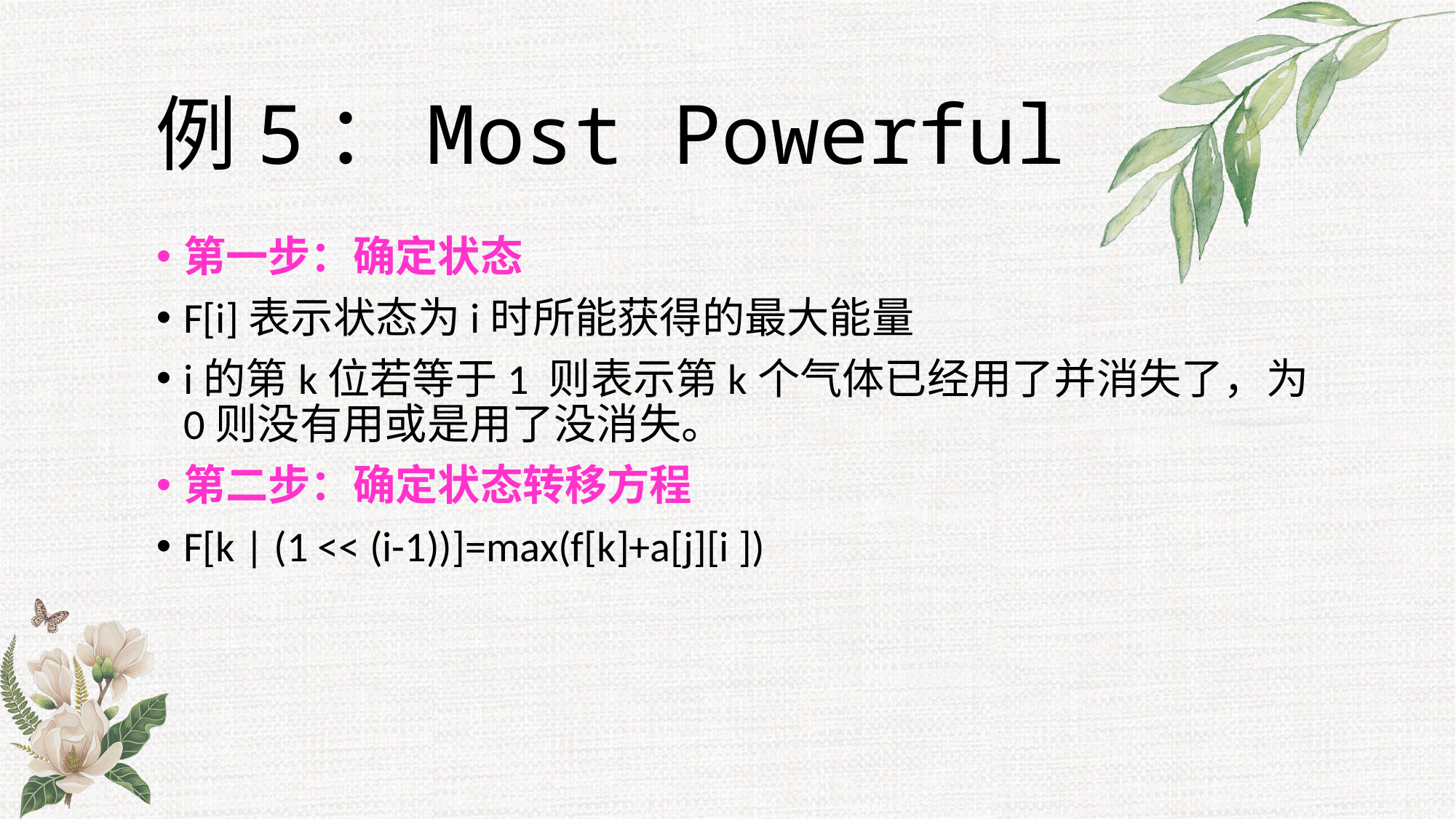

# 例5：Most Powerful
第一步：确定状态
F[i]表示状态为i时所能获得的最大能量
i的第k位若等于1 则表示第k个气体已经用了并消失了，为0则没有用或是用了没消失。
第二步：确定状态转移方程
F[k | (1 << (i-1))]=max(f[k]+a[j][i ])